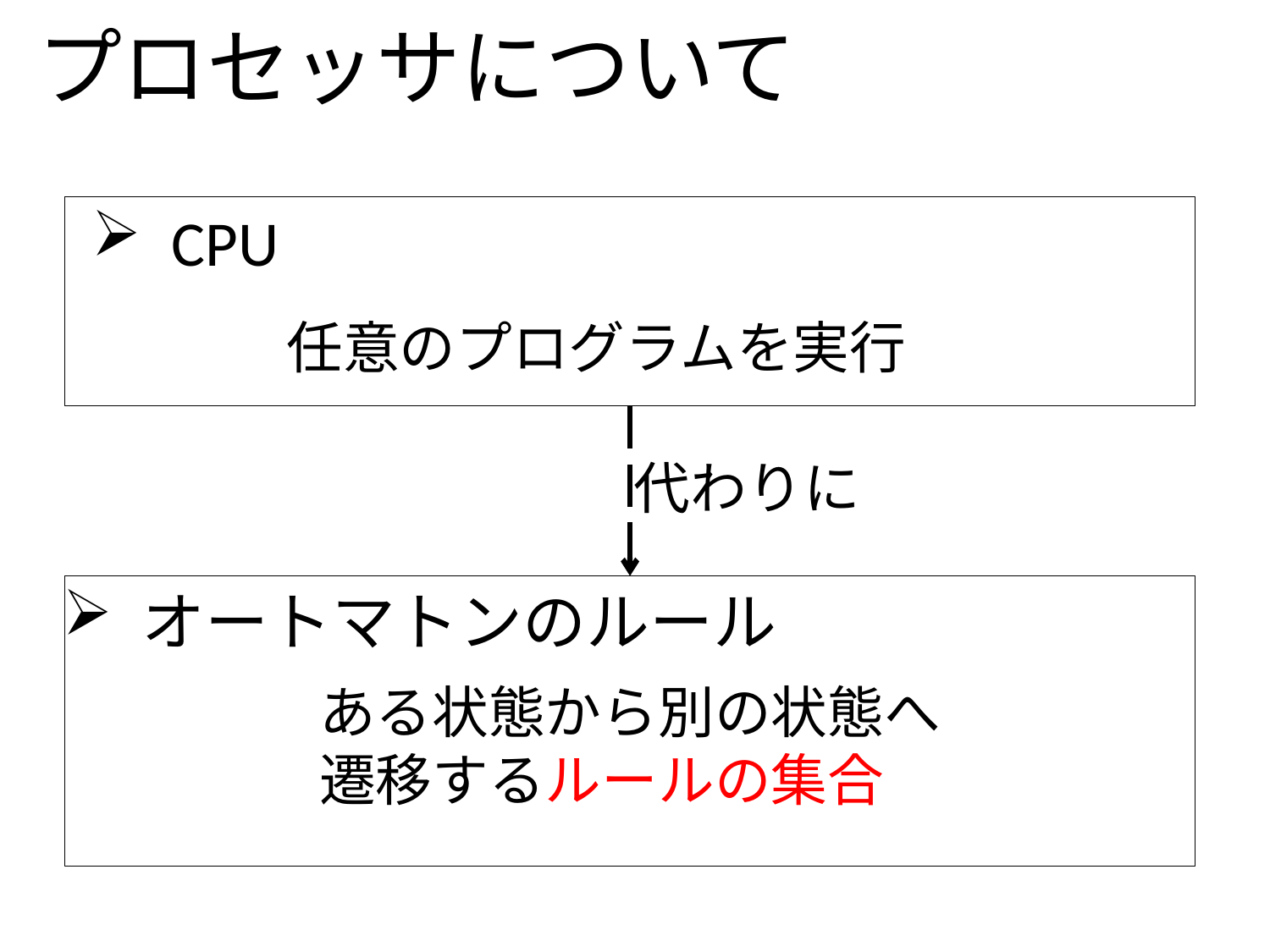

プロセッサについて

CPU
任意のプログラムを実行
代わりに

オートマトンのルール
ある状態から別の状態へ
遷移するルールの集合